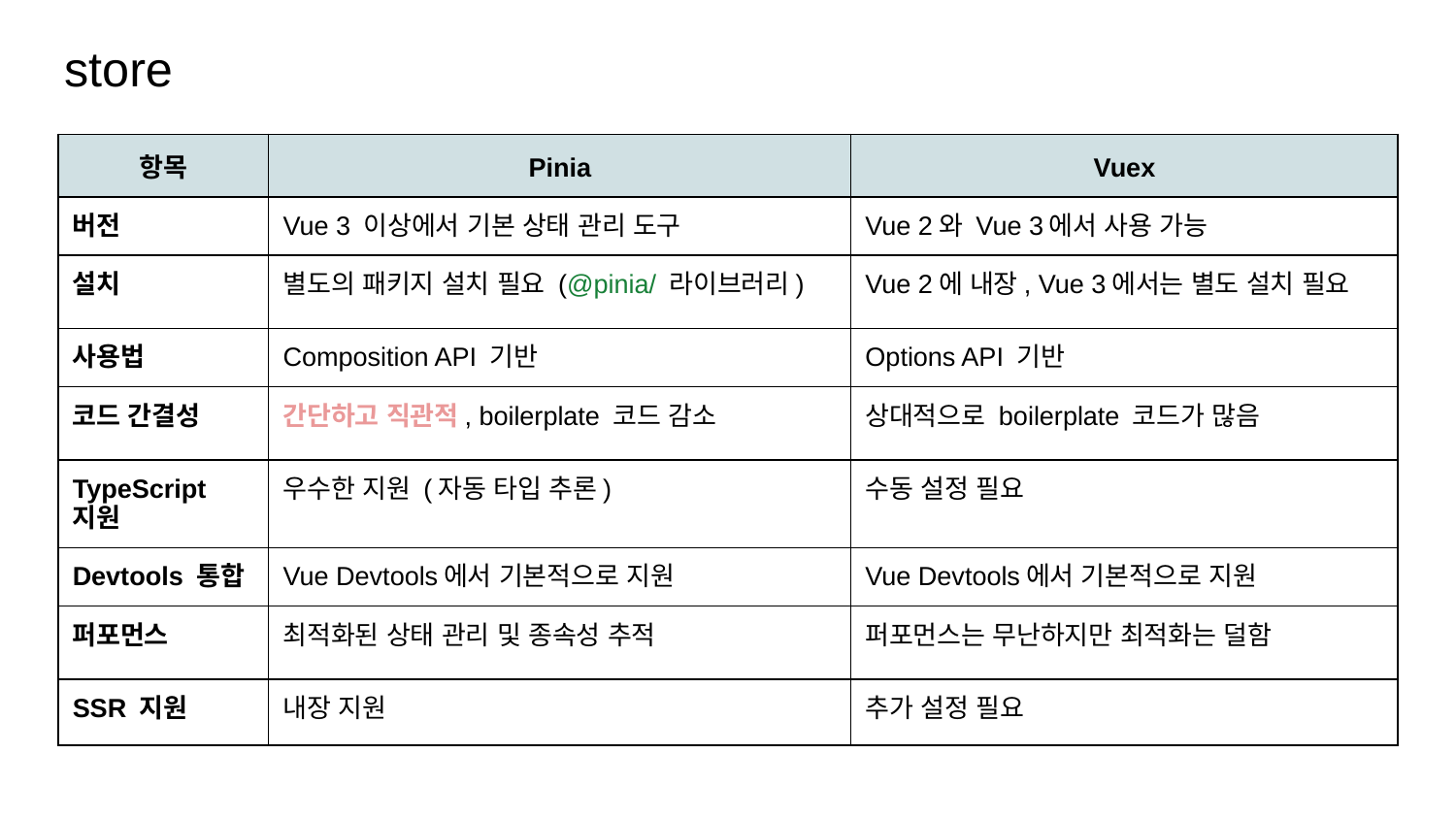

# store
| 항목 | Pinia | Vuex |
| --- | --- | --- |
| 버전 | Vue 3 이상에서 기본 상태 관리 도구 | Vue 2와 Vue 3에서 사용 가능 |
| 설치 | 별도의 패키지 설치 필요 (@pinia/ 라이브러리) | Vue 2에 내장, Vue 3에서는 별도 설치 필요 |
| 사용법 | Composition API 기반 | Options API 기반 |
| 코드 간결성 | 간단하고 직관적, boilerplate 코드 감소 | 상대적으로 boilerplate 코드가 많음 |
| TypeScript 지원 | 우수한 지원 (자동 타입 추론) | 수동 설정 필요 |
| Devtools 통합 | Vue Devtools에서 기본적으로 지원 | Vue Devtools에서 기본적으로 지원 |
| 퍼포먼스 | 최적화된 상태 관리 및 종속성 추적 | 퍼포먼스는 무난하지만 최적화는 덜함 |
| SSR 지원 | 내장 지원 | 추가 설정 필요 |